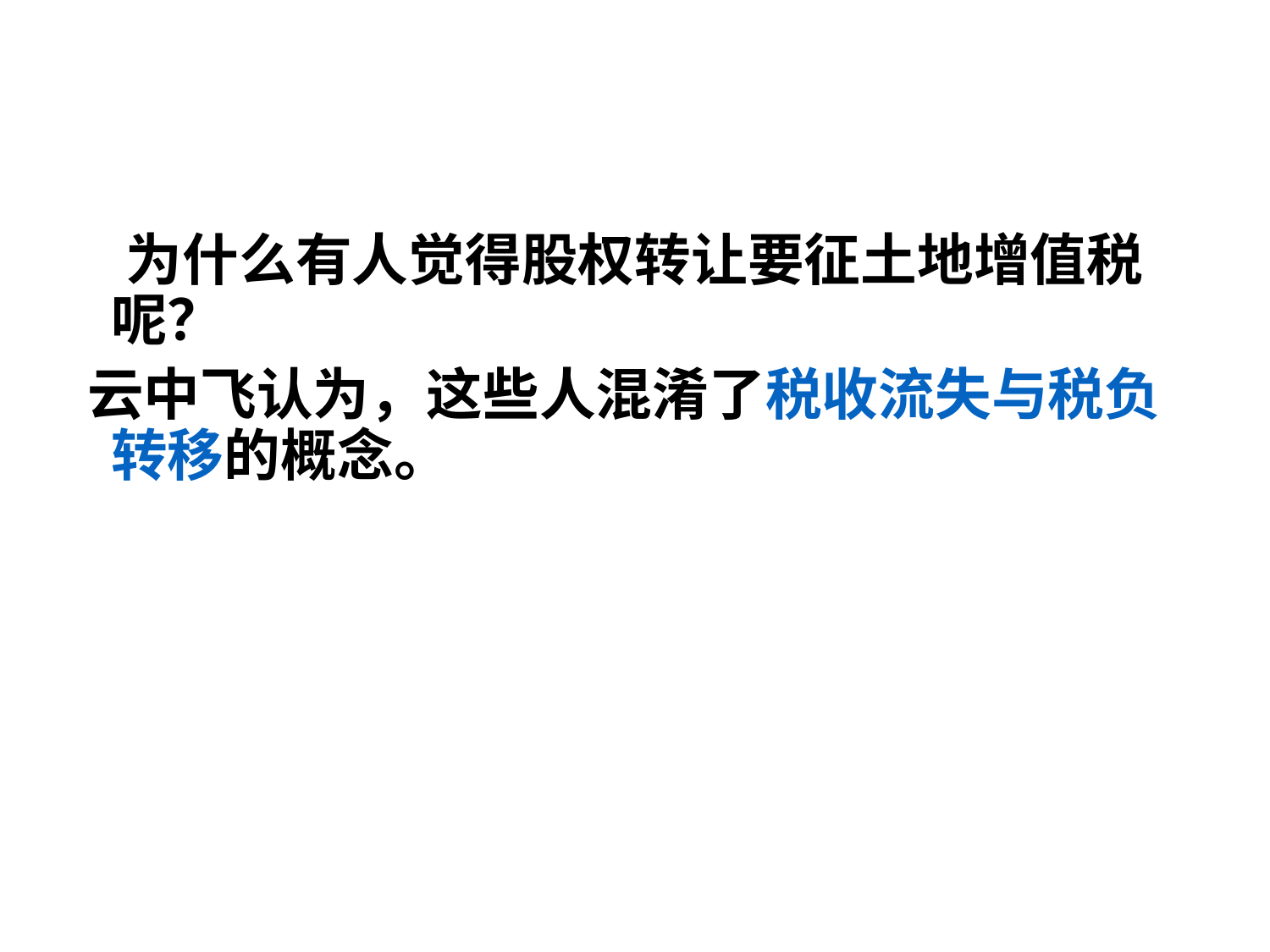

#
   为什么有人觉得股权转让要征土地增值税呢？
云中飞认为，这些人混淆了税收流失与税负转移的概念。